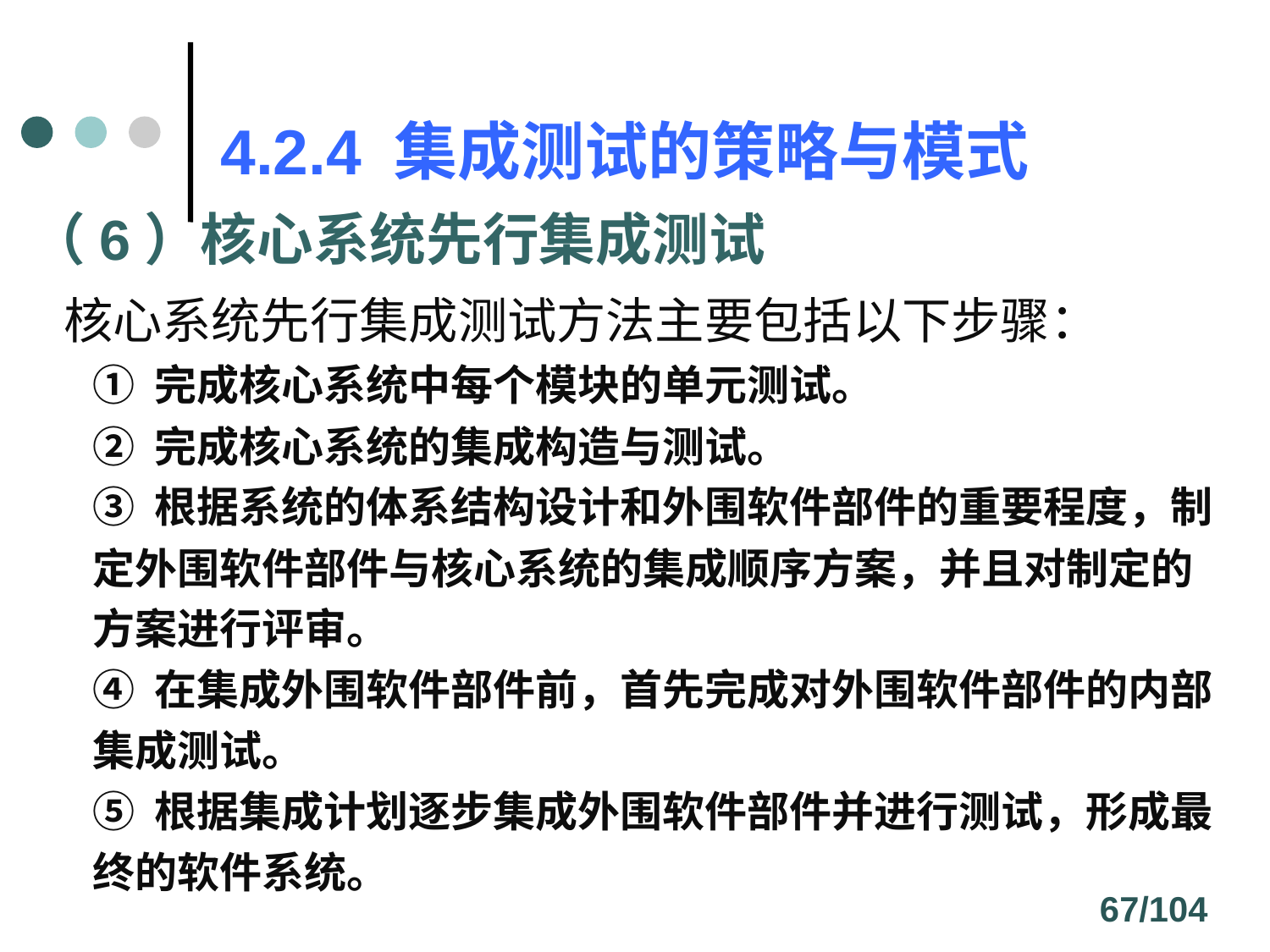

# 4.2.4 集成测试的策略与模式
（6）核心系统先行集成测试
  核心系统先行集成测试方法主要包括以下步骤：
① 完成核心系统中每个模块的单元测试。
② 完成核心系统的集成构造与测试。
③ 根据系统的体系结构设计和外围软件部件的重要程度，制定外围软件部件与核心系统的集成顺序方案，并且对制定的方案进行评审。
④ 在集成外围软件部件前，首先完成对外围软件部件的内部集成测试。
⑤ 根据集成计划逐步集成外围软件部件并进行测试，形成最终的软件系统。
67/104